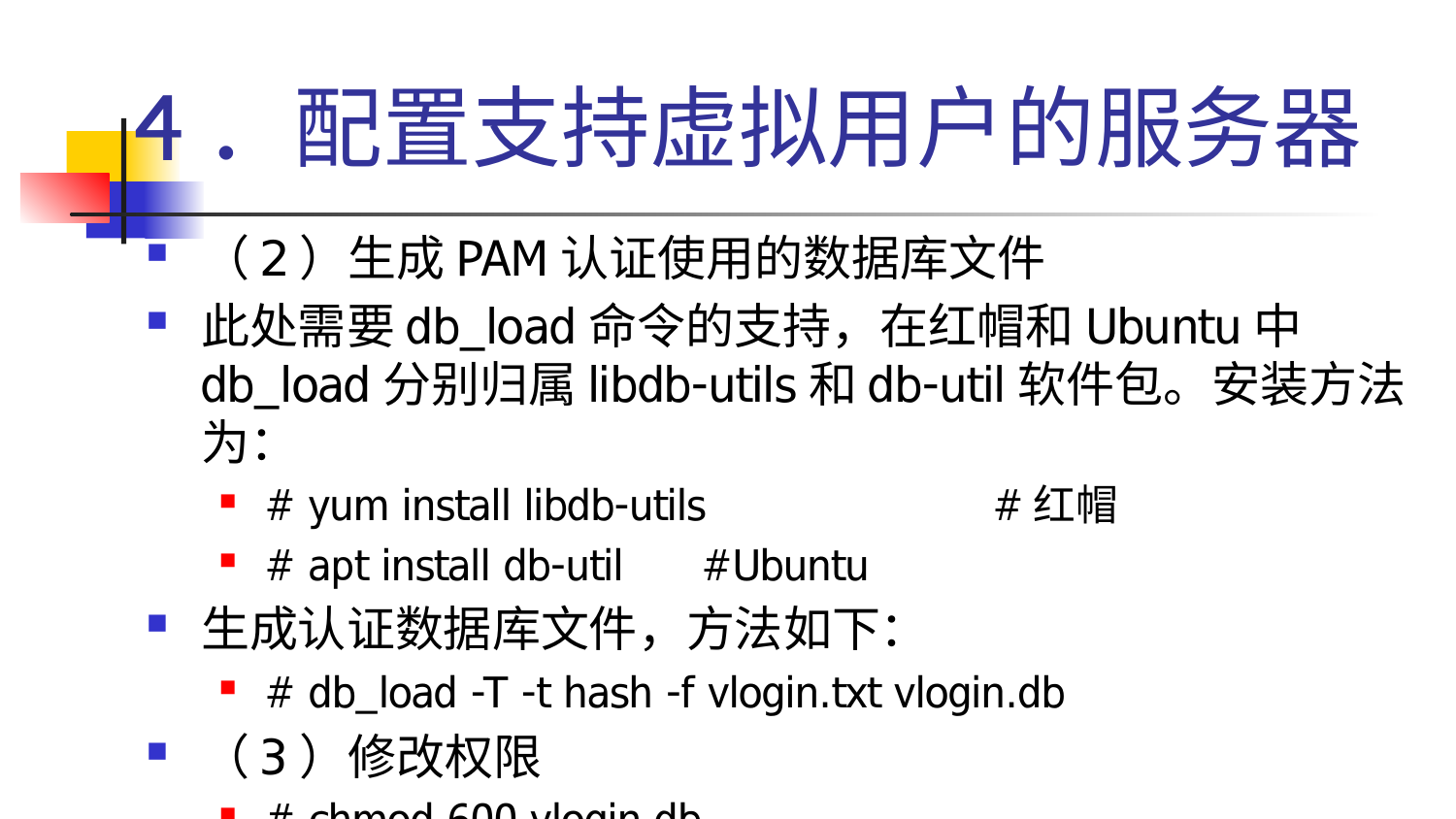

# 4．配置支持虚拟用户的服务器
（2）生成PAM认证使用的数据库文件
此处需要db_load命令的支持，在红帽和Ubuntu中db_load分别归属libdb-utils和db-util软件包。安装方法为：
# yum install libdb-utils 		#红帽
# apt install db-util 	#Ubuntu
生成认证数据库文件，方法如下：
# db_load -T -t hash -f vlogin.txt vlogin.db
（3）修改权限
# chmod 600 vlogin.db